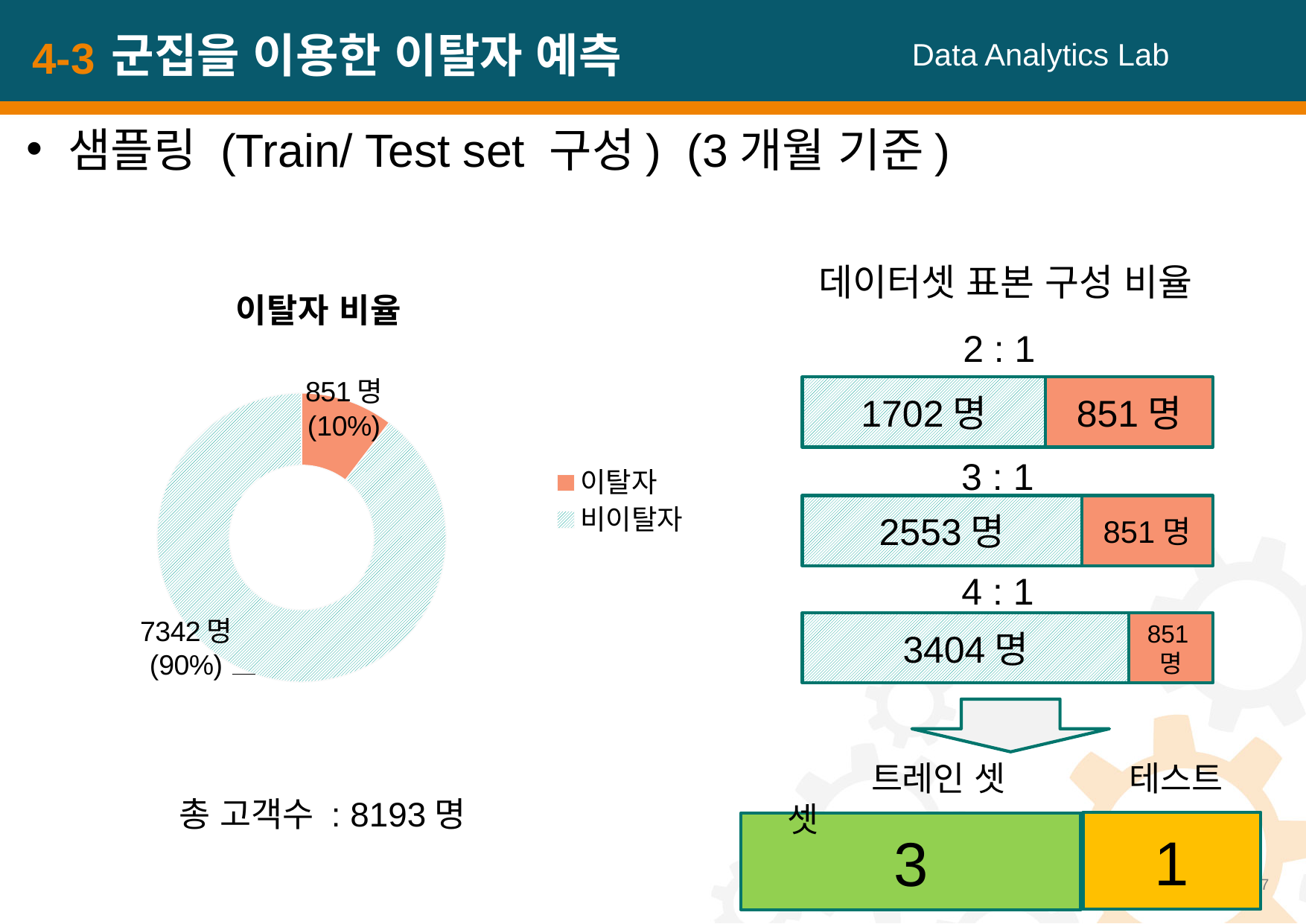

Data Analytics Lab
4-3
군집을 이용한 이탈자 예측
샘플링 (Train/ Test set 구성)  (3개월 기준)
데이터셋 표본 구성 비율

### Chart:

| Category | 이탈자 비율 |
|---|---|
| 이탈자 | 851.0 |
| 비이탈자 | 7342.0 |
2 : 1
1702명
851명
3 : 1
2553명
851명
4 : 1
3404명
851명

        트레인 셋             테스트 셋
총 고객수 : 8193명
1
3
37